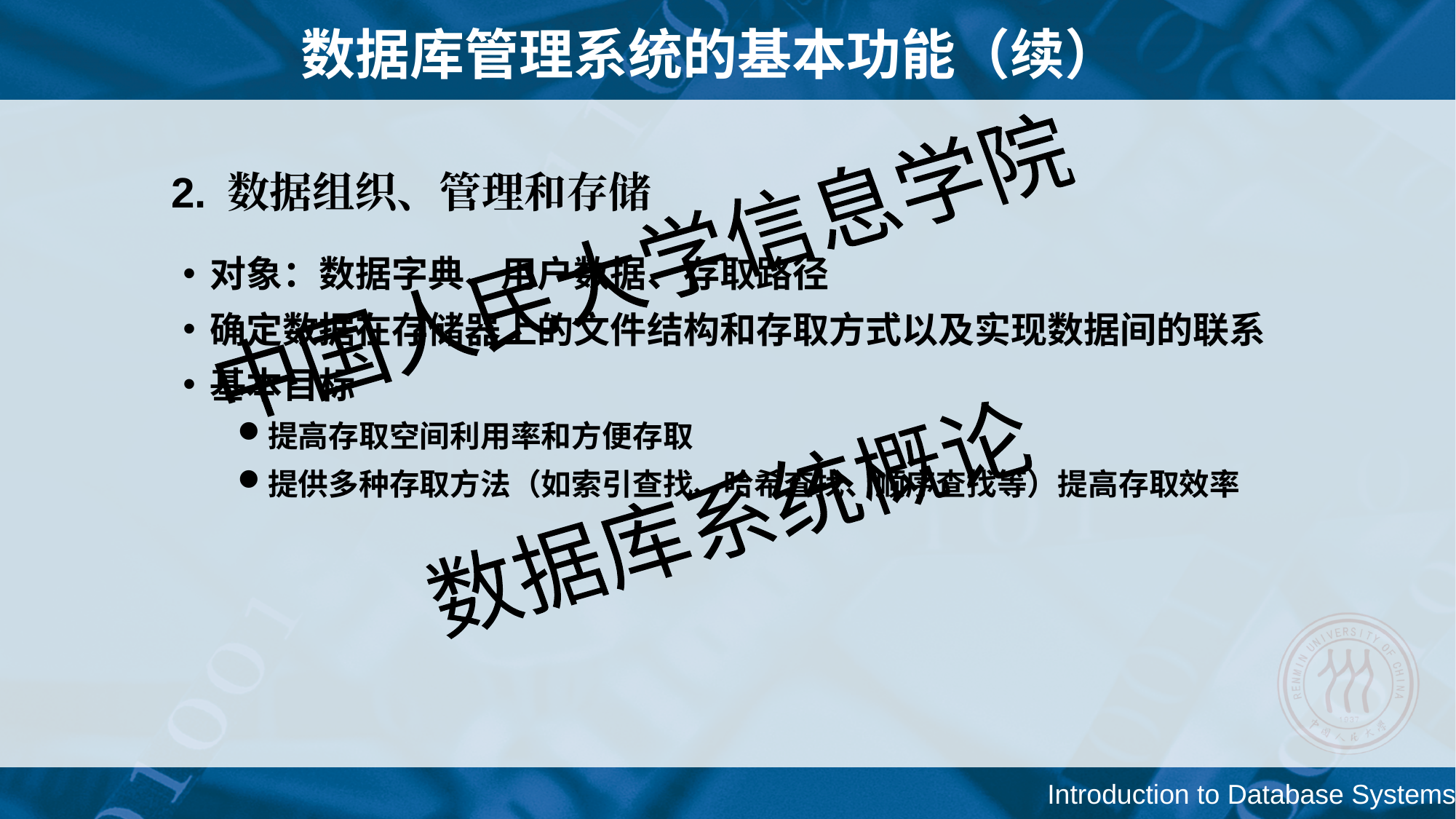

数据库管理系统的基本功能（续）
# 2. 数据组织、管理和存储
对象：数据字典、用户数据、存取路径
确定数据在存储器上的文件结构和存取方式以及实现数据间的联系
基本目标
提高存取空间利用率和方便存取
提供多种存取方法（如索引查找、哈希查找、顺序查找等）提高存取效率